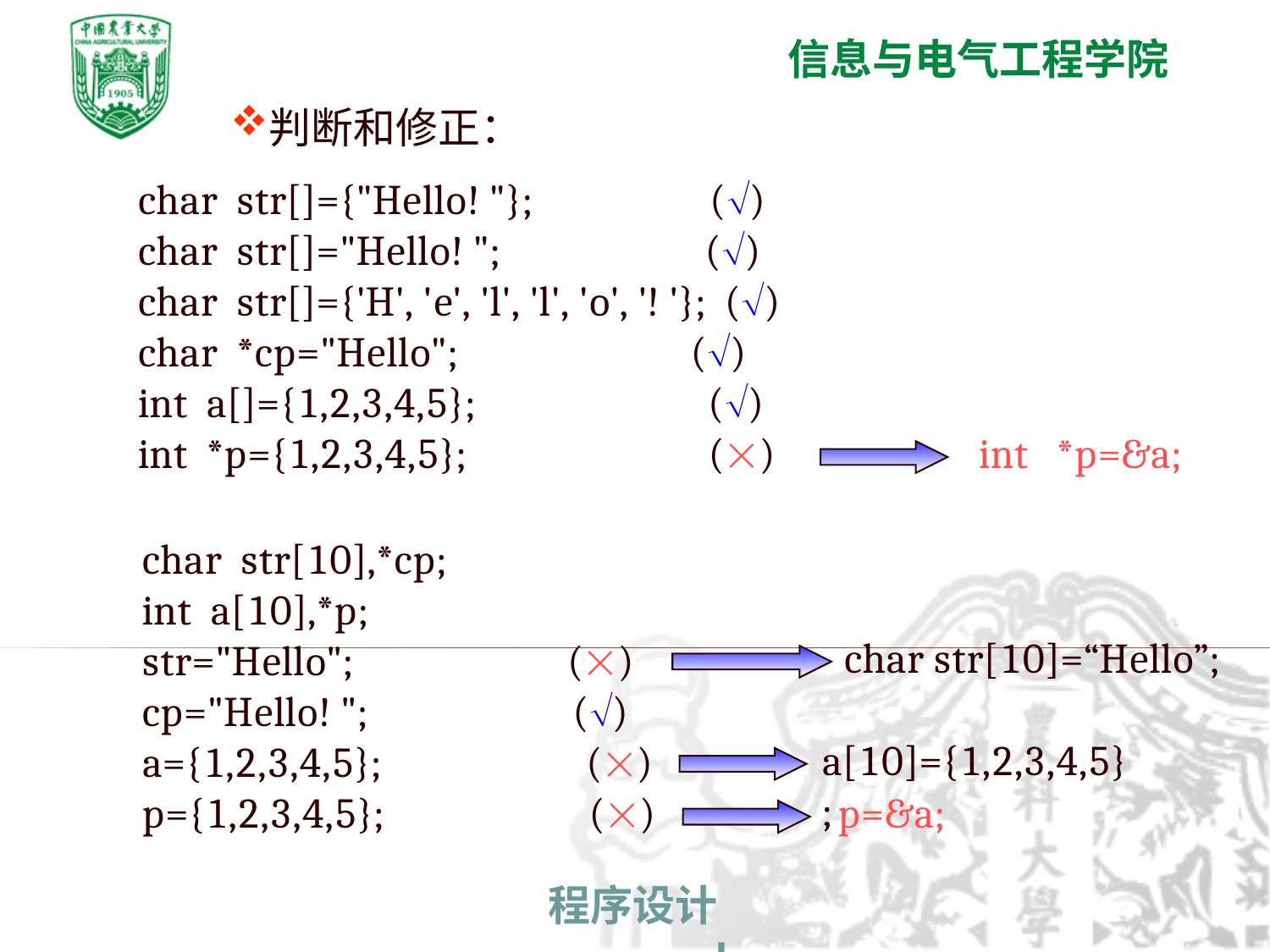

判断和修正：
char  str[]={"Hello! "};                   (√)
char  str[]="Hello! ";                      (√)
char  str[]={'H', 'e', 'l', 'l', 'o', '! '};  (√)
char  *cp="Hello";                         (√)
int  a[]={1,2,3,4,5};                         (√)
int  *p={1,2,3,4,5};                          (×)
int   *p=&a;

char  str[10],*cp;
int  a[10],*p;
str="Hello";                       (×)
cp="Hello! ";                      (√)
a={1,2,3,4,5};                      (×)
p={1,2,3,4,5};                      (×)
char str[10]=“Hello”;

a[10]={1,2,3,4,5};

p=&a;